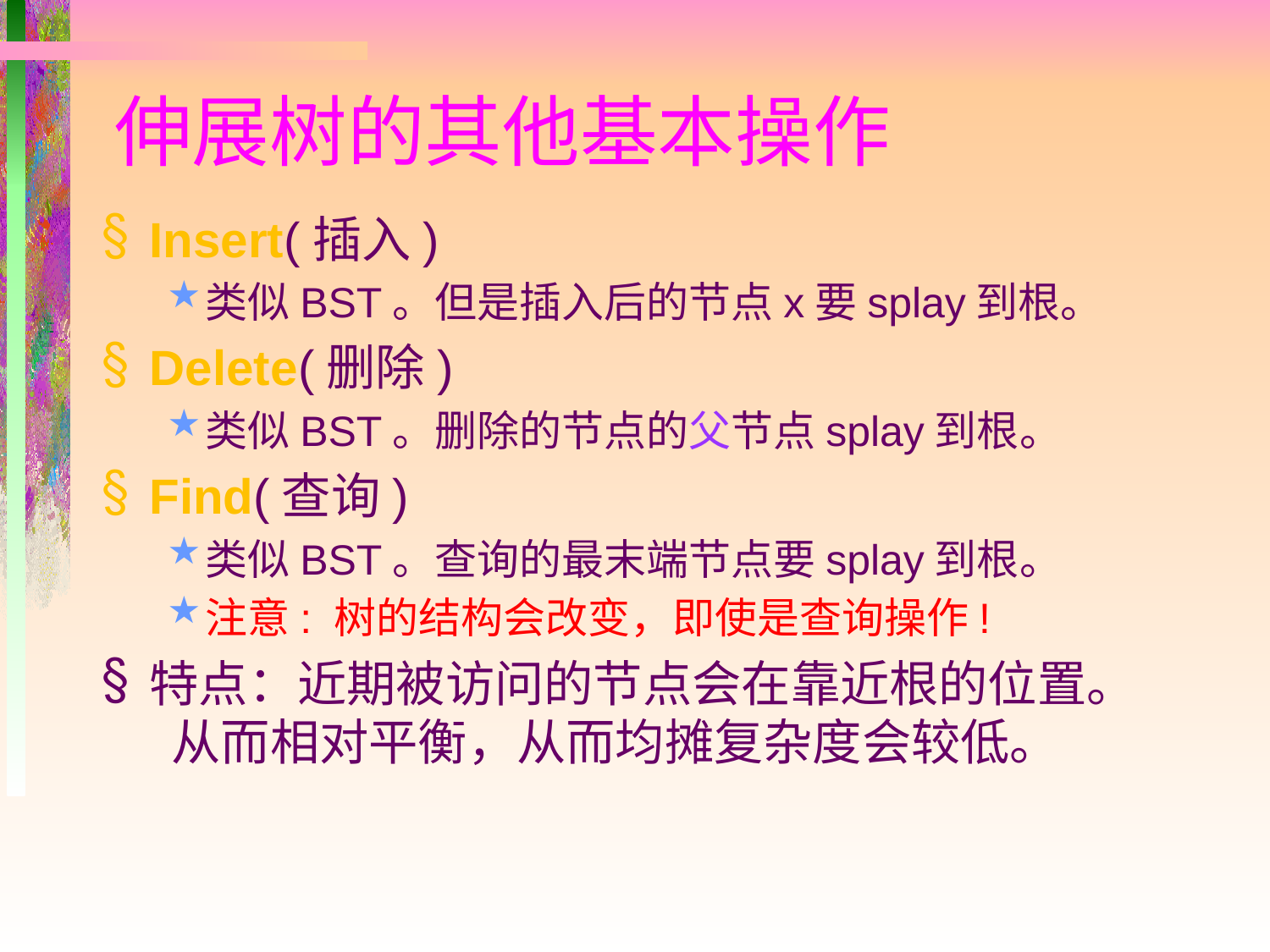

# 伸展树的其他基本操作
Insert(插入)
类似BST。但是插入后的节点x要splay到根。
Delete(删除)
类似BST。删除的节点的父节点splay到根。
Find(查询)
类似BST。查询的最末端节点要splay到根。
注意: 树的结构会改变，即使是查询操作!
特点：近期被访问的节点会在靠近根的位置。
  从而相对平衡，从而均摊复杂度会较低。